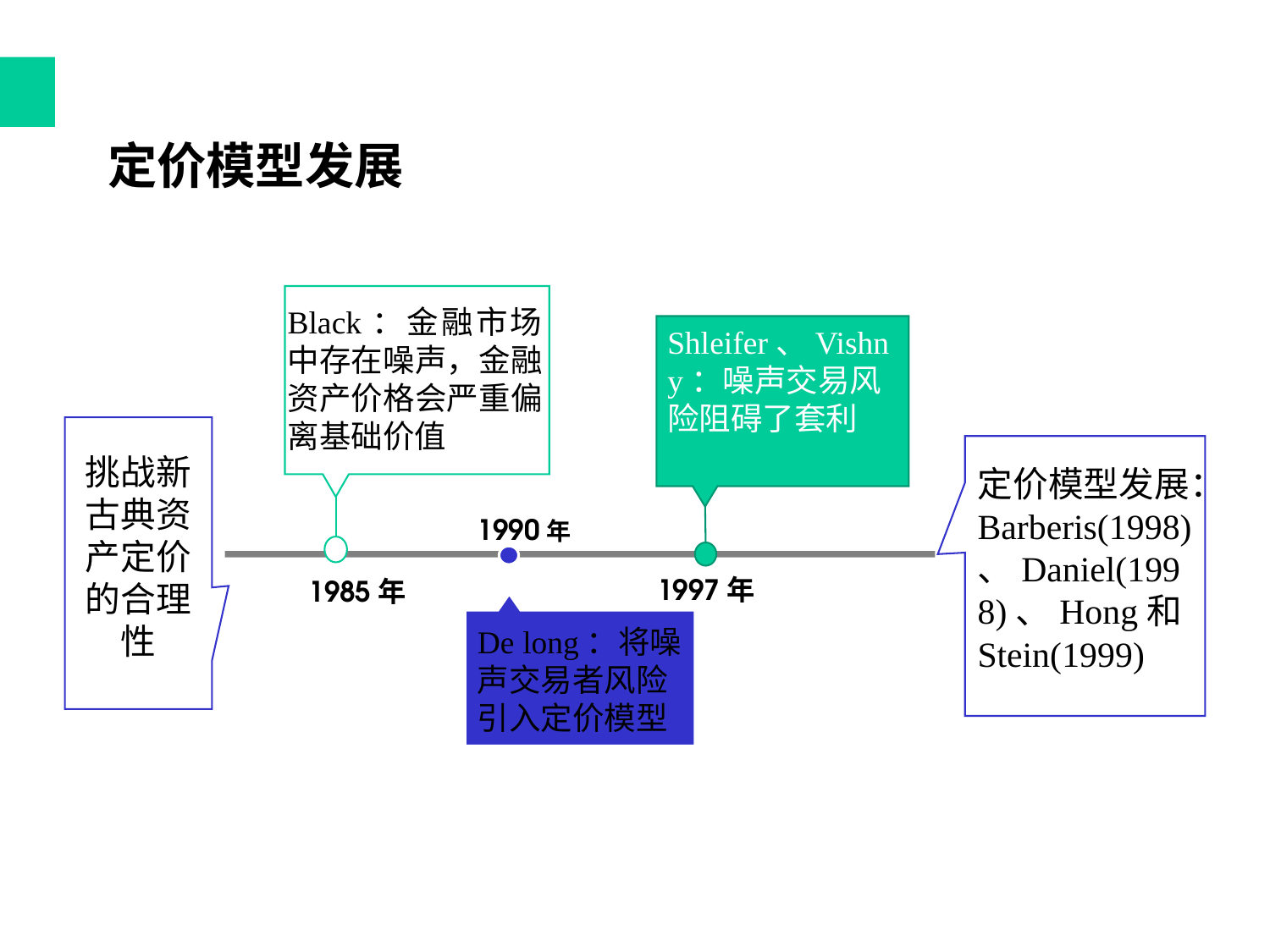

# 定价模型发展

Black：金融市场中存在噪声，金融资产价格会严重偏离基础价值。
Shleifer、Vishny：噪声交易风险阻碍了套利

挑战新古典资产定价的合理性
定价模型发展：Barberis(1998)、Daniel(1998)、Hong和Stein(1999)

1990年

1997年
1985年
De long：将噪声交易者风险引入定价模型
20